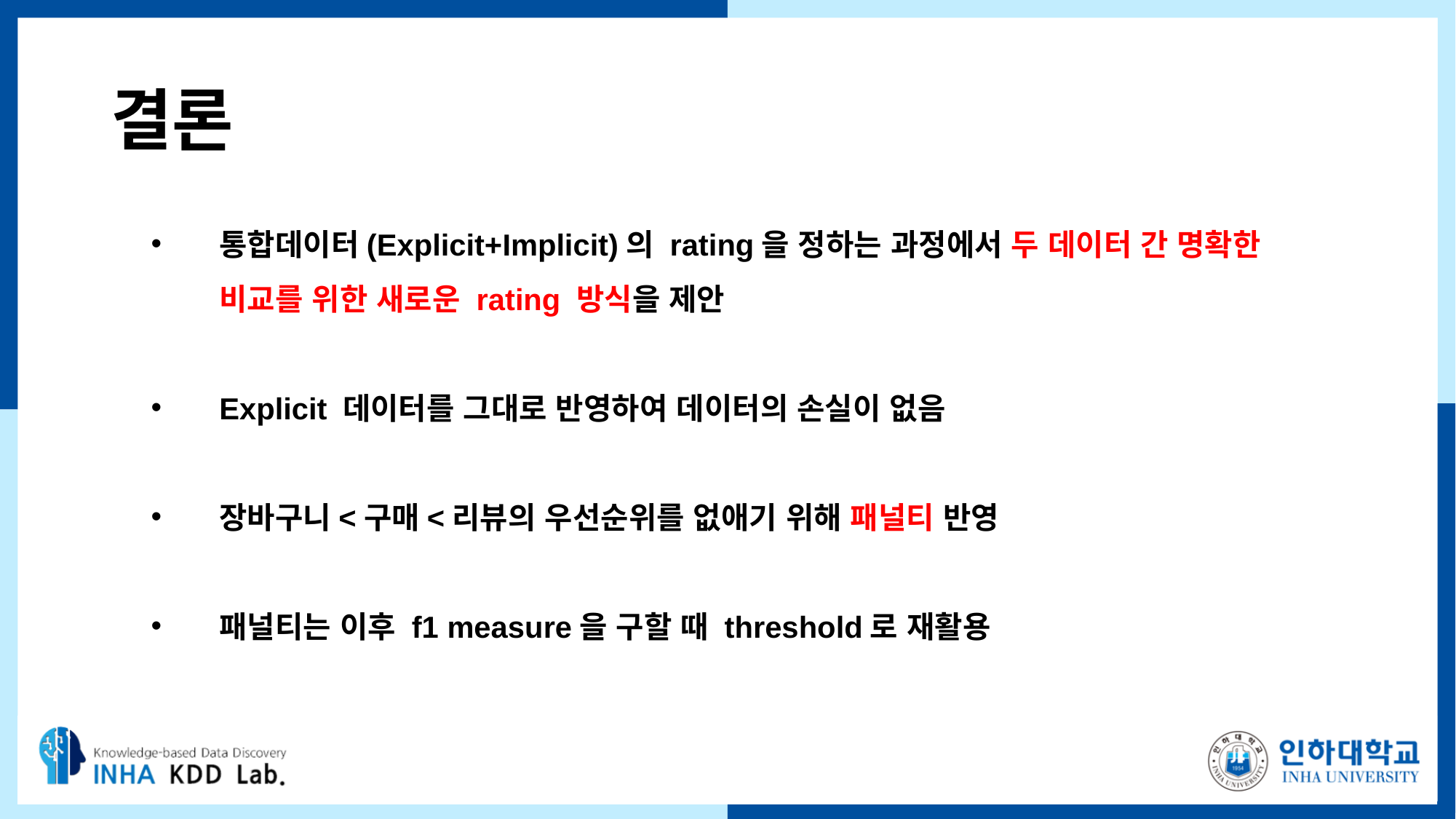

# 결론
통합데이터(Explicit+Implicit)의 rating을 정하는 과정에서 두 데이터 간 명확한 비교를 위한 새로운 rating 방식을 제안

Explicit 데이터를 그대로 반영하여 데이터의 손실이 없음

장바구니<구매<리뷰의 우선순위를 없애기 위해 패널티 반영

패널티는 이후 f1 measure을 구할 때 threshold로 재활용

6